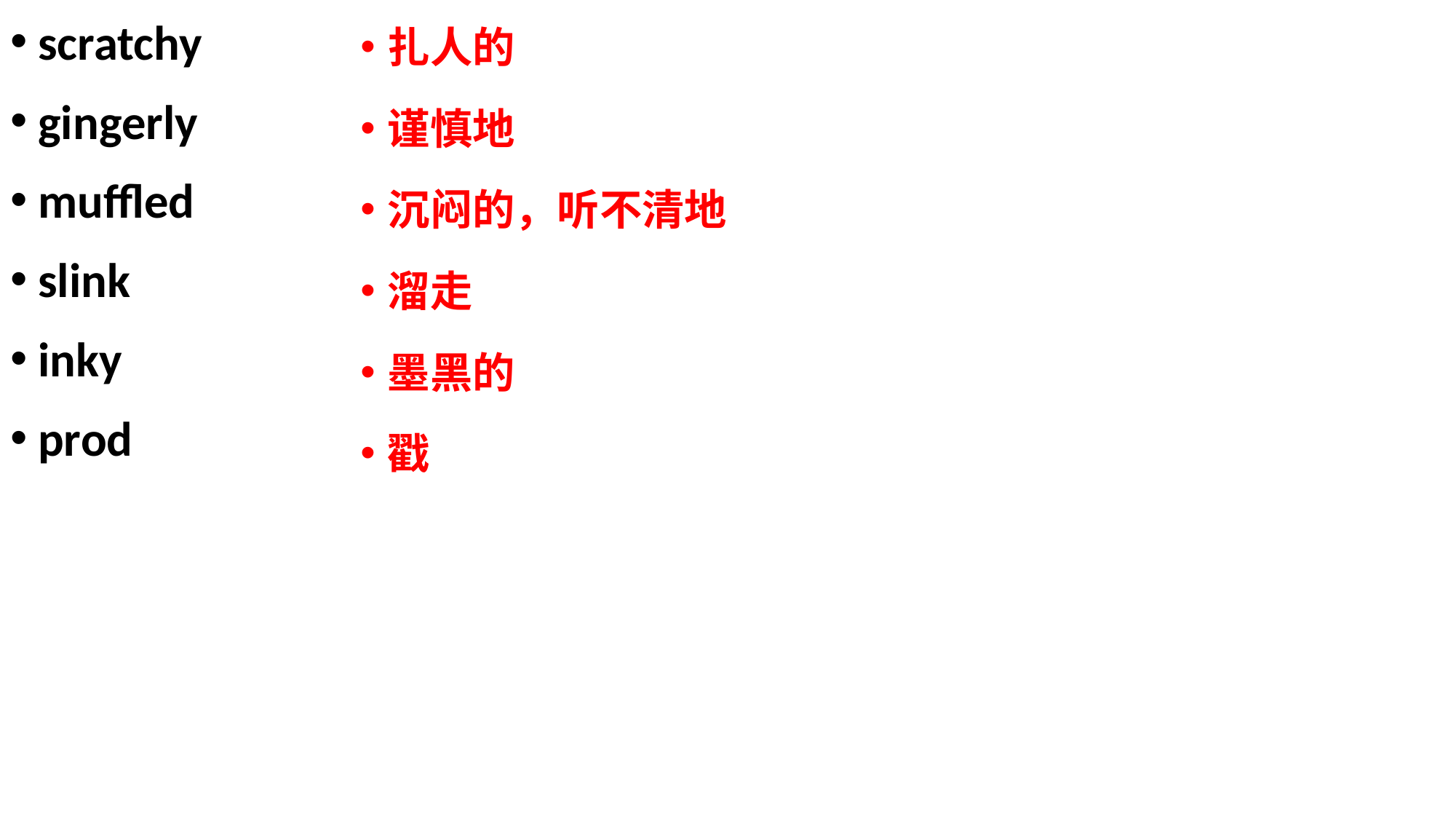

scratchy
gingerly
muffled
slink
inky
prod
扎人的
谨慎地
沉闷的，听不清地
溜走
墨黑的
戳